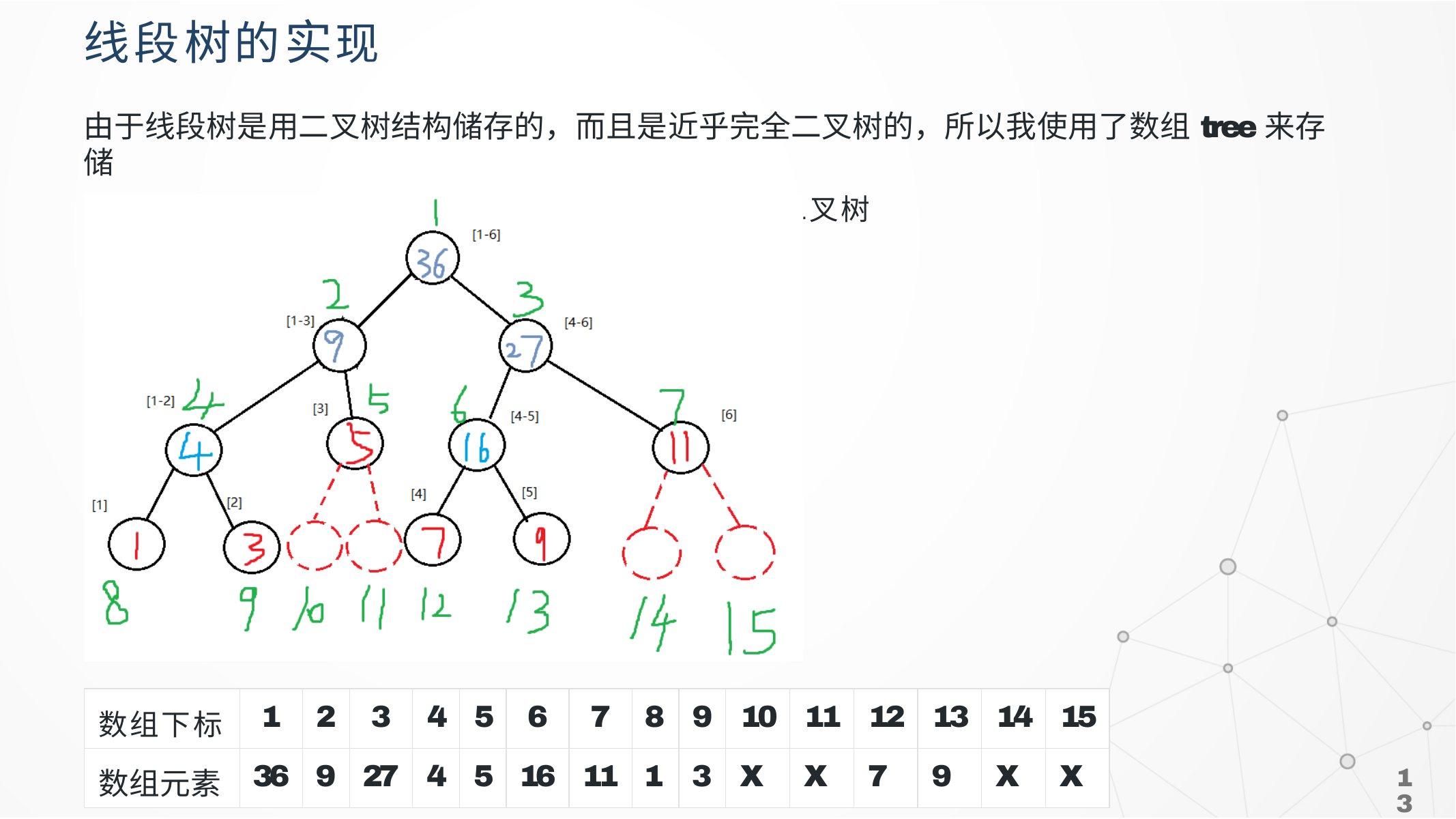

# 线段树的实现
由于线段树是用二叉树结构储存的，而且是近乎完全二叉树的，所以我使用了数组tree来存储
数组下标从1开始，同时添加虚结点使其变成完全二叉树

| 数组下标 | 1 | 2 | 3 | 4 | 5 | 6 | 7 | 8 | 9 | 10 | 11 | 12 | 13 | 14 | 15 |
| --- | --- | --- | --- | --- | --- | --- | --- | --- | --- | --- | --- | --- | --- | --- | --- |
| 数组元素 | 36 | 9 | 27 | 4 | 5 | 16 | 11 | 1 | 3 | X | X | 7 | 9 | X | X |
13